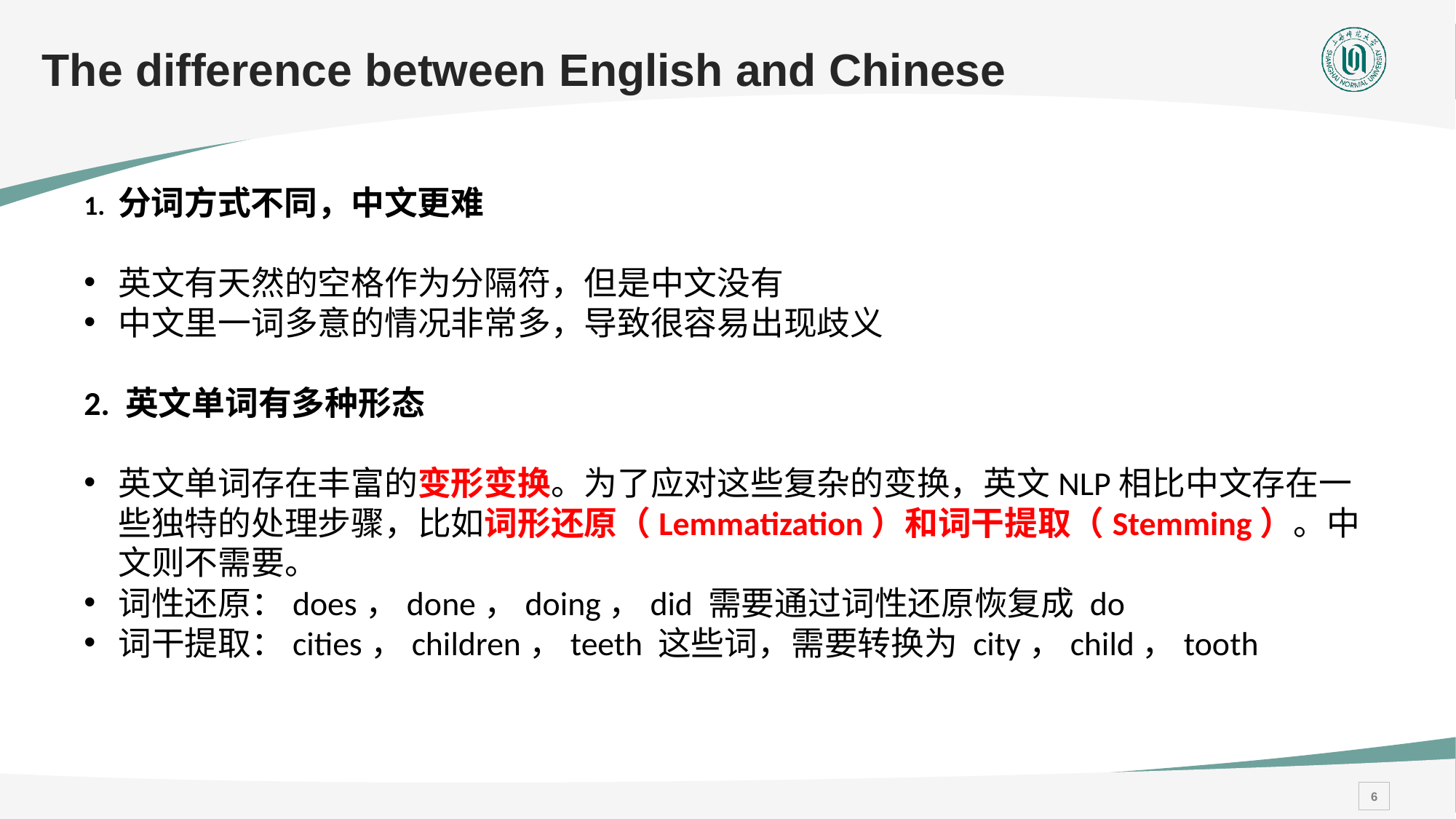

# The difference between English and Chinese
1. 分词方式不同，中文更难

英文有天然的空格作为分隔符，但是中文没有
中文里一词多意的情况非常多，导致很容易出现歧义

2. 英文单词有多种形态

英文单词存在丰富的变形变换。为了应对这些复杂的变换，英文NLP相比中文存在一些独特的处理步骤，比如词形还原（Lemmatization）和词干提取（Stemming）。中文则不需要。
词性还原：does，done，doing，did 需要通过词性还原恢复成 do
词干提取：cities，children，teeth 这些词，需要转换为 city，child，tooth